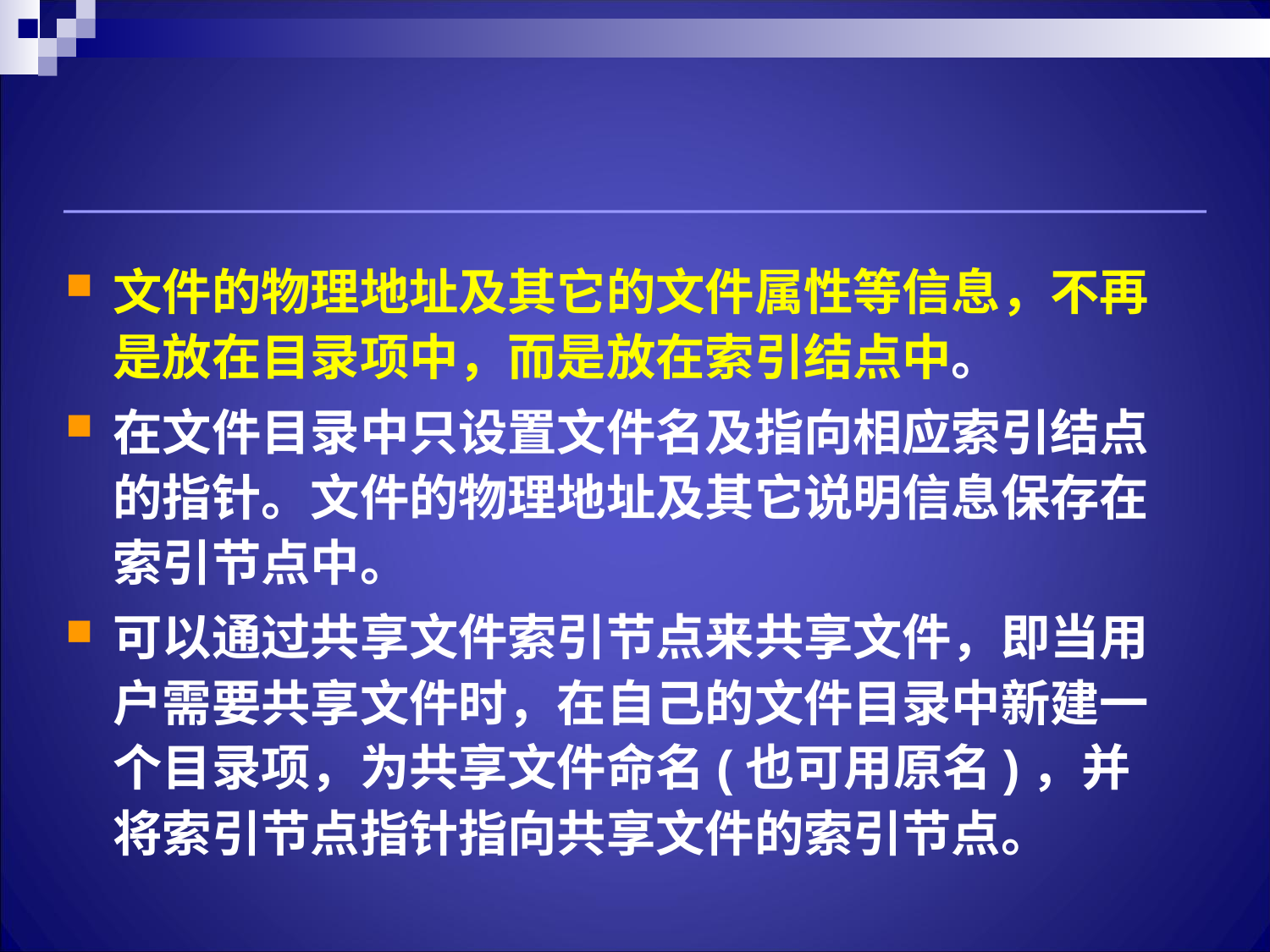

文件的物理地址及其它的文件属性等信息，不再是放在目录项中，而是放在索引结点中。
在文件目录中只设置文件名及指向相应索引结点的指针。文件的物理地址及其它说明信息保存在索引节点中。
可以通过共享文件索引节点来共享文件，即当用户需要共享文件时，在自己的文件目录中新建一个目录项，为共享文件命名(也可用原名)，并将索引节点指针指向共享文件的索引节点。